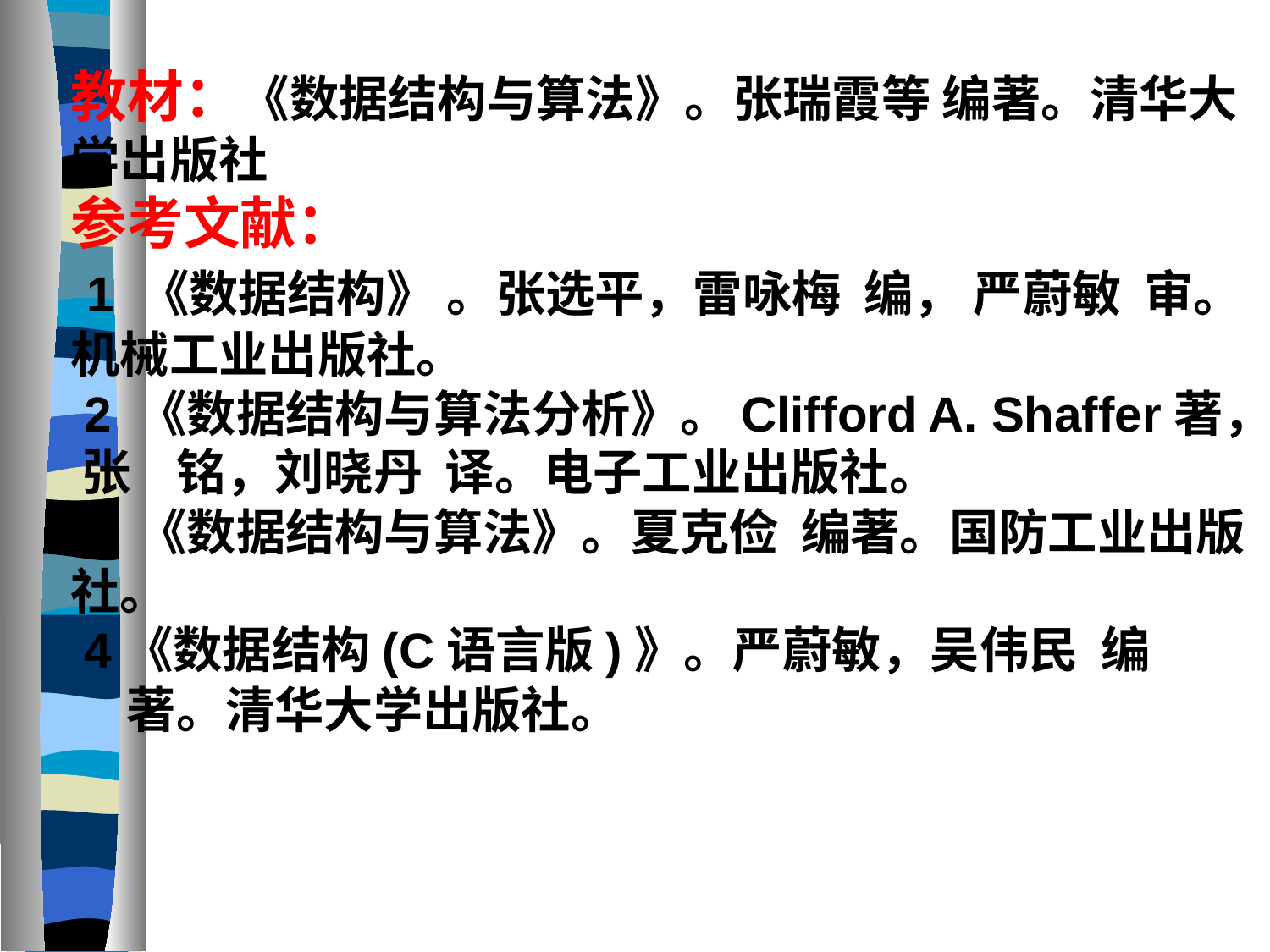

教材：《数据结构与算法》。张瑞霞等 编著。清华大学出版社
参考文献：
 1 《数据结构》 。张选平，雷咏梅  编， 严蔚敏  审。 机械工业出版社。
 2 《数据结构与算法分析》。Clifford A. Shaffer著， 张    铭，刘晓丹  译。电子工业出版社。
 3 《数据结构与算法》。夏克俭  编著。国防工业出版社。
 4《数据结构(C语言版)》。严蔚敏，吴伟民  编               著。清华大学出版社。